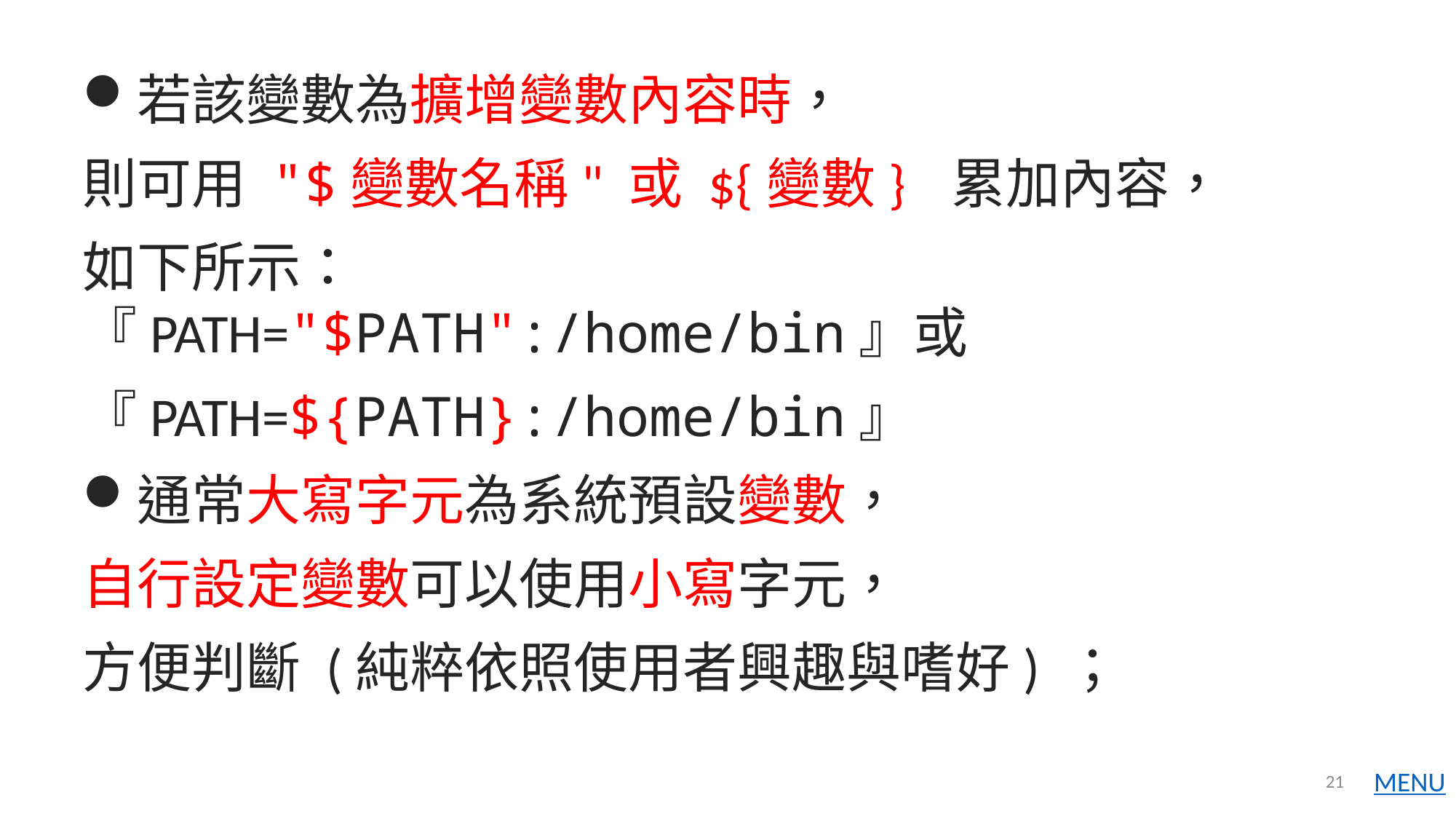

若該變數為擴增變數內容時，
則可用 "$變數名稱" 或 ${變數} 累加內容，
如下所示：
『PATH="$PATH":/home/bin』或
『PATH=${PATH}:/home/bin』
通常大寫字元為系統預設變數，
自行設定變數可以使用小寫字元，
方便判斷 (純粹依照使用者興趣與嗜好) ；

21